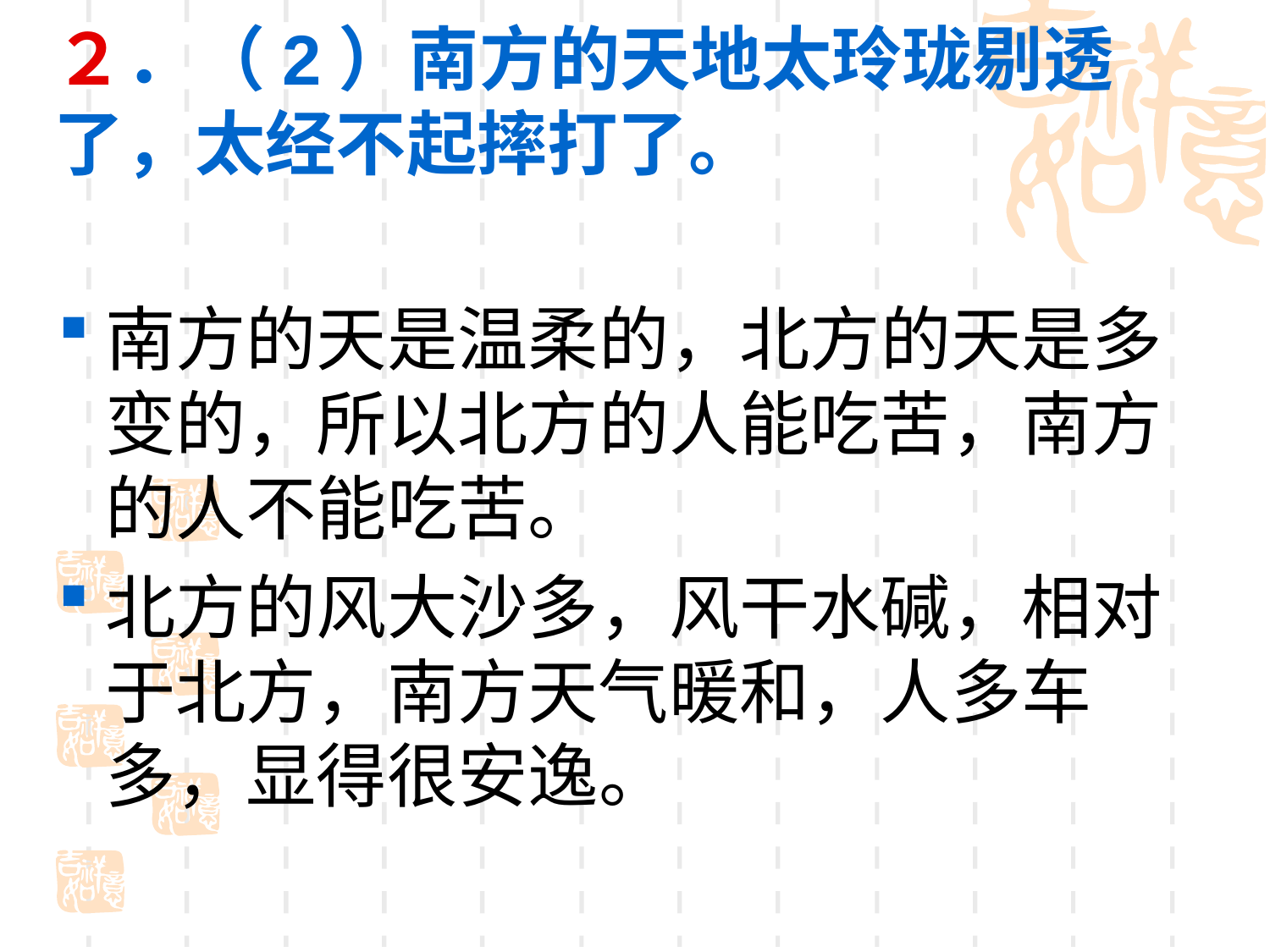

# ２．（2）南方的天地太玲珑剔透了，太经不起摔打了。
南方的天是温柔的，北方的天是多变的，所以北方的人能吃苦，南方的人不能吃苦。
北方的风大沙多，风干水碱，相对于北方，南方天气暖和，人多车多，显得很安逸。